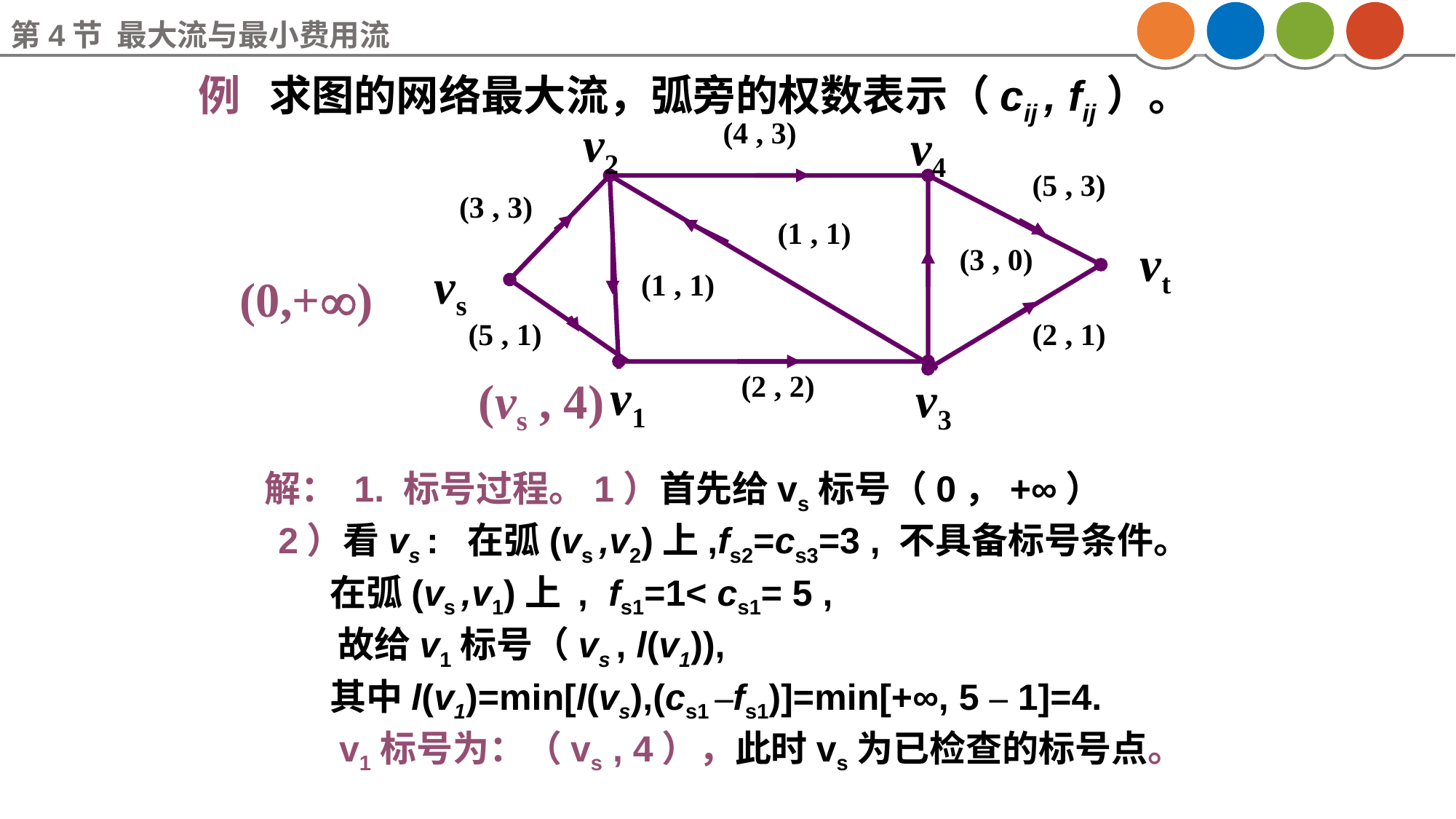

第4节  最大流与最小费用流
例   求图的网络最大流，弧旁的权数表示（cij , fij）。
v2
(4 , 3)
v4
(5 , 3)
(3 , 3)
(1 , 1)
vt
(3 , 0)
vs
(1 , 1)
(5 , 1)
(2 , 1)
v1
(2 , 2)
v3

(0,+∞)
(vs , 4)
 解： 1. 标号过程。1）首先给vs标号（0，+∞）
   2）看vs :  在弧(vs ,v2)上,fs2=cs3=3 , 不具备标号条件。
         在弧(vs ,v1)上 ,  fs1=1< cs1= 5 ,
          故给v1标号（vs , l(v1)),
         其中l(v1)=min[l(vs),(cs1 –fs1)]=min[+∞, 5 – 1]=4.
         v1标号为：（vs , 4），此时vs为已检查的标号点。